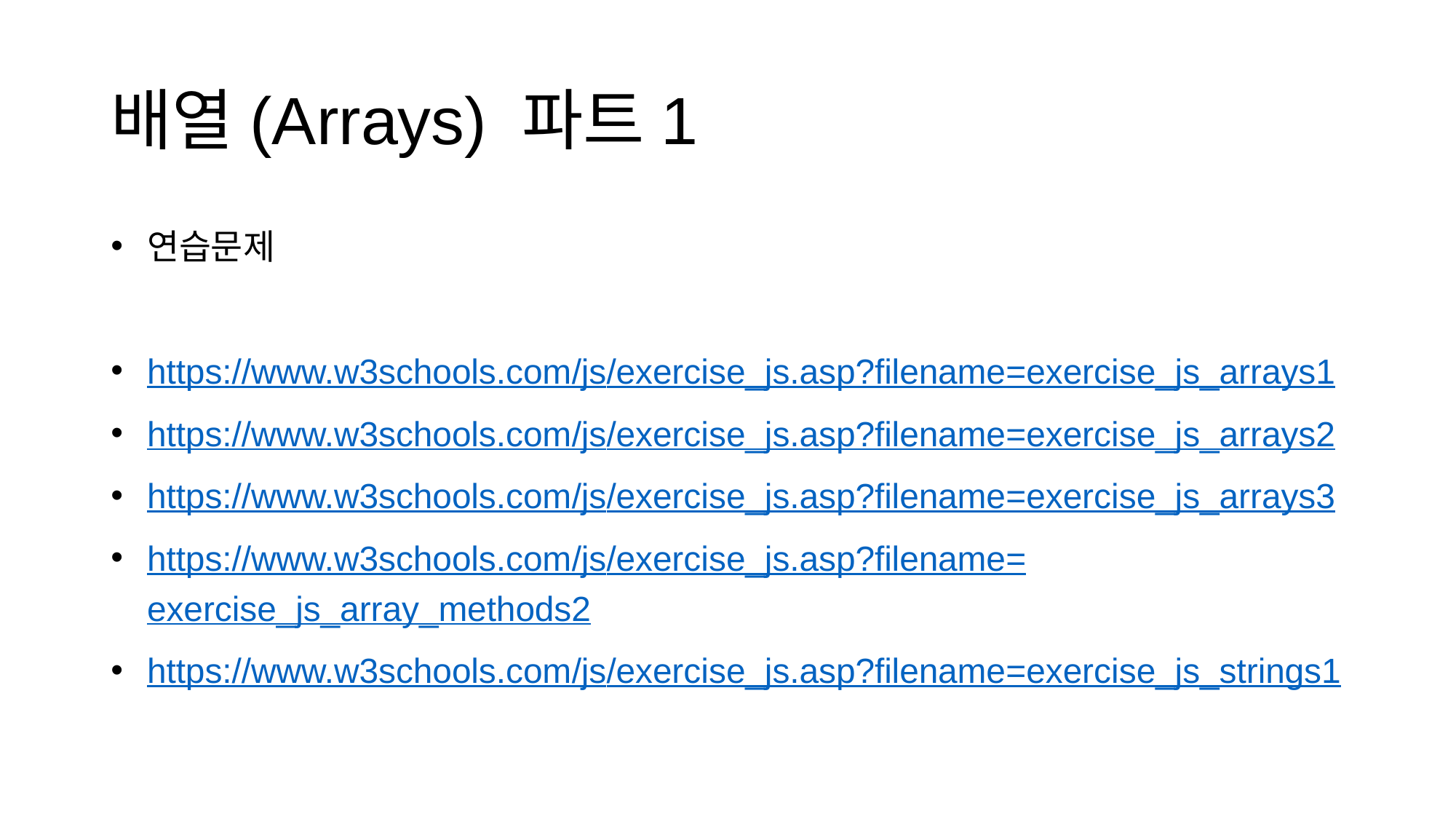

# 배열(Arrays) 파트1
연습문제

https://www.w3schools.com/js/exercise_js.asp?filename=exercise_js_arrays1
https://www.w3schools.com/js/exercise_js.asp?filename=exercise_js_arrays2
https://www.w3schools.com/js/exercise_js.asp?filename=exercise_js_arrays3
https://www.w3schools.com/js/exercise_js.asp?filename=exercise_js_array_methods2
https://www.w3schools.com/js/exercise_js.asp?filename=exercise_js_strings1